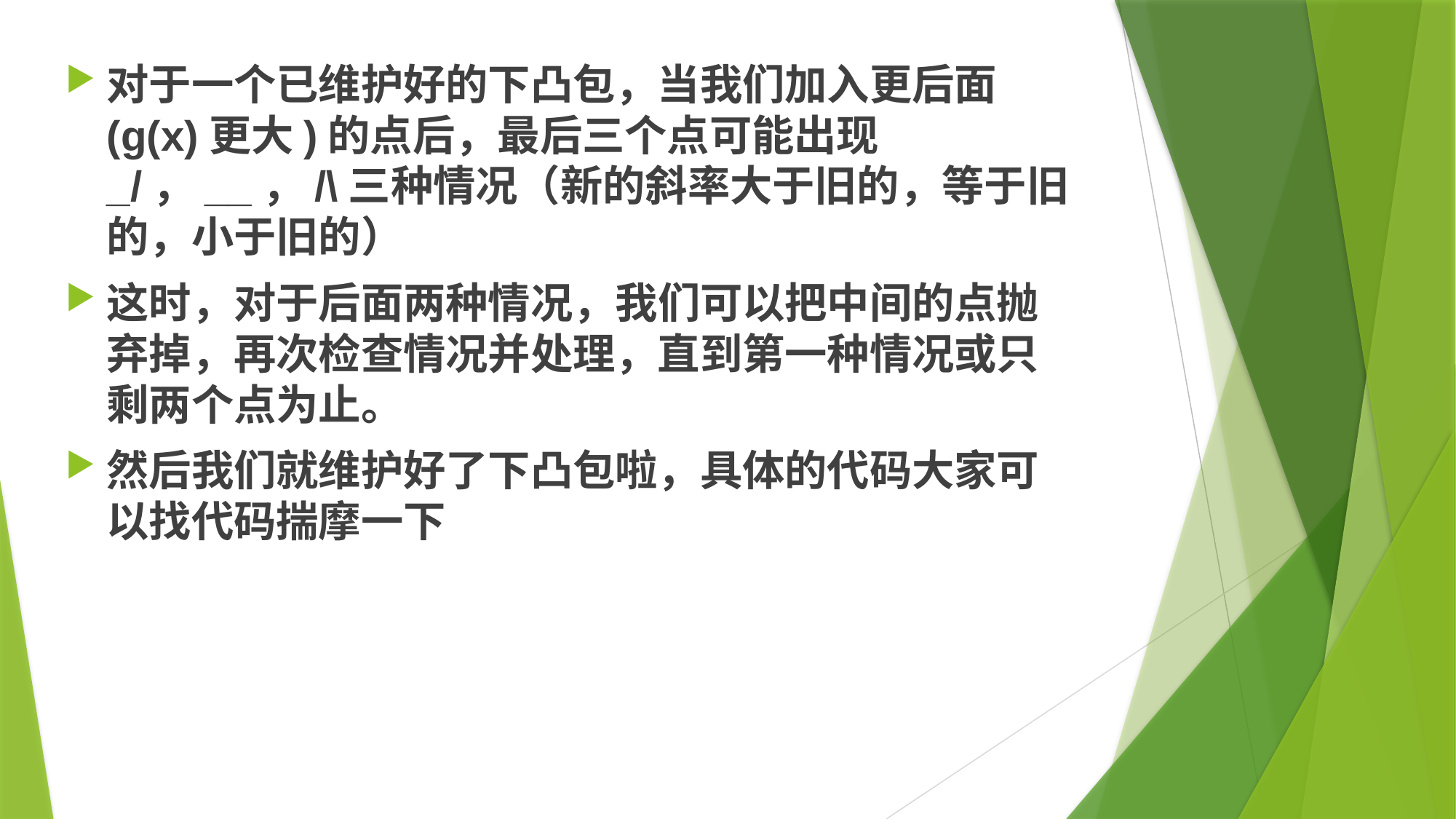

对于一个已维护好的下凸包，当我们加入更后面(g(x)更大)的点后，最后三个点可能出现_/，__，/\三种情况（新的斜率大于旧的，等于旧的，小于旧的）
这时，对于后面两种情况，我们可以把中间的点抛弃掉，再次检查情况并处理，直到第一种情况或只剩两个点为止。
然后我们就维护好了下凸包啦，具体的代码大家可以找代码揣摩一下